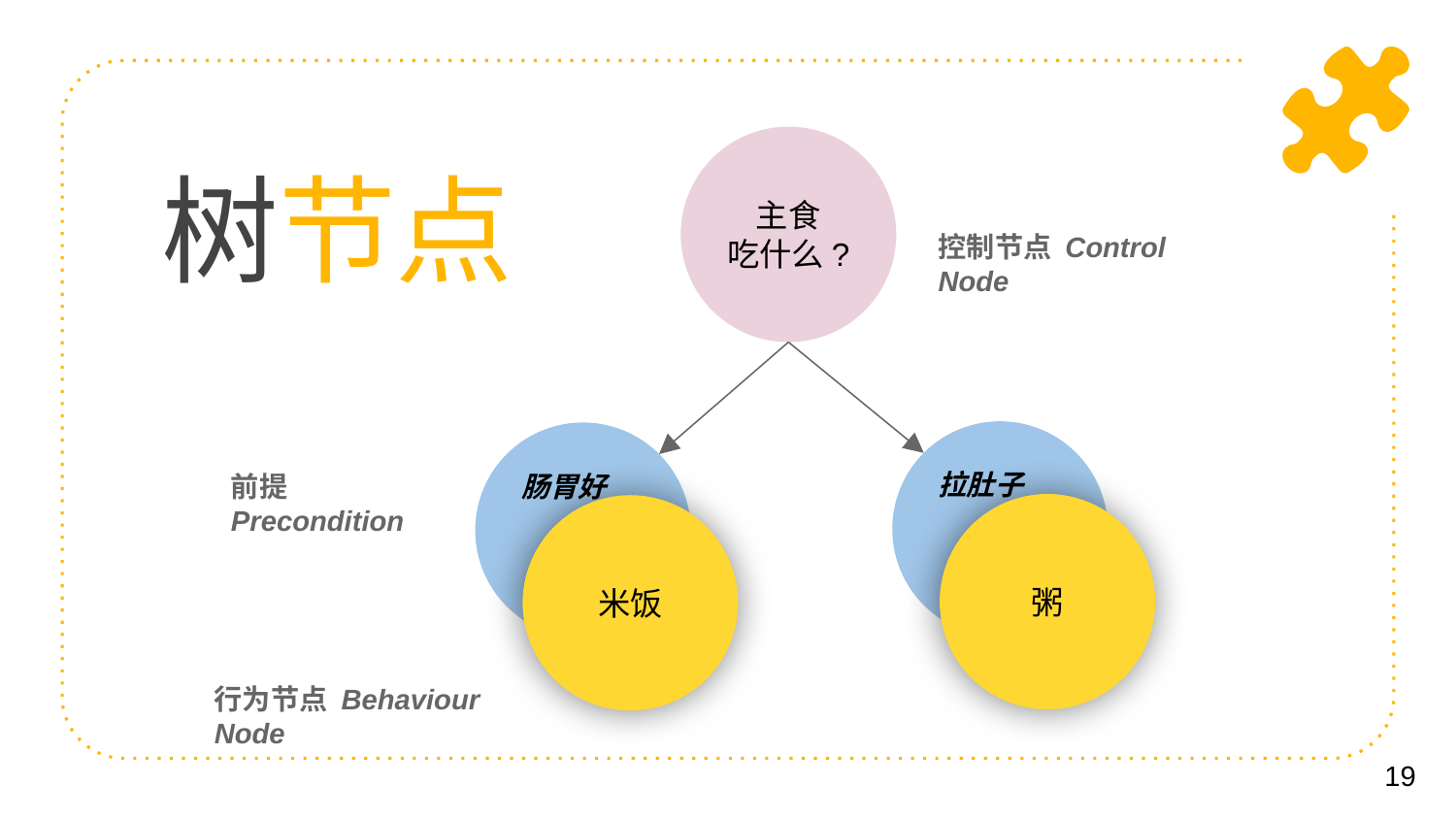

主食
吃什么?
# 树节点
控制节点 Control Node
拉肚子
肠胃好
前提 Precondition
粥
米饭
行为节点 Behaviour Node
19